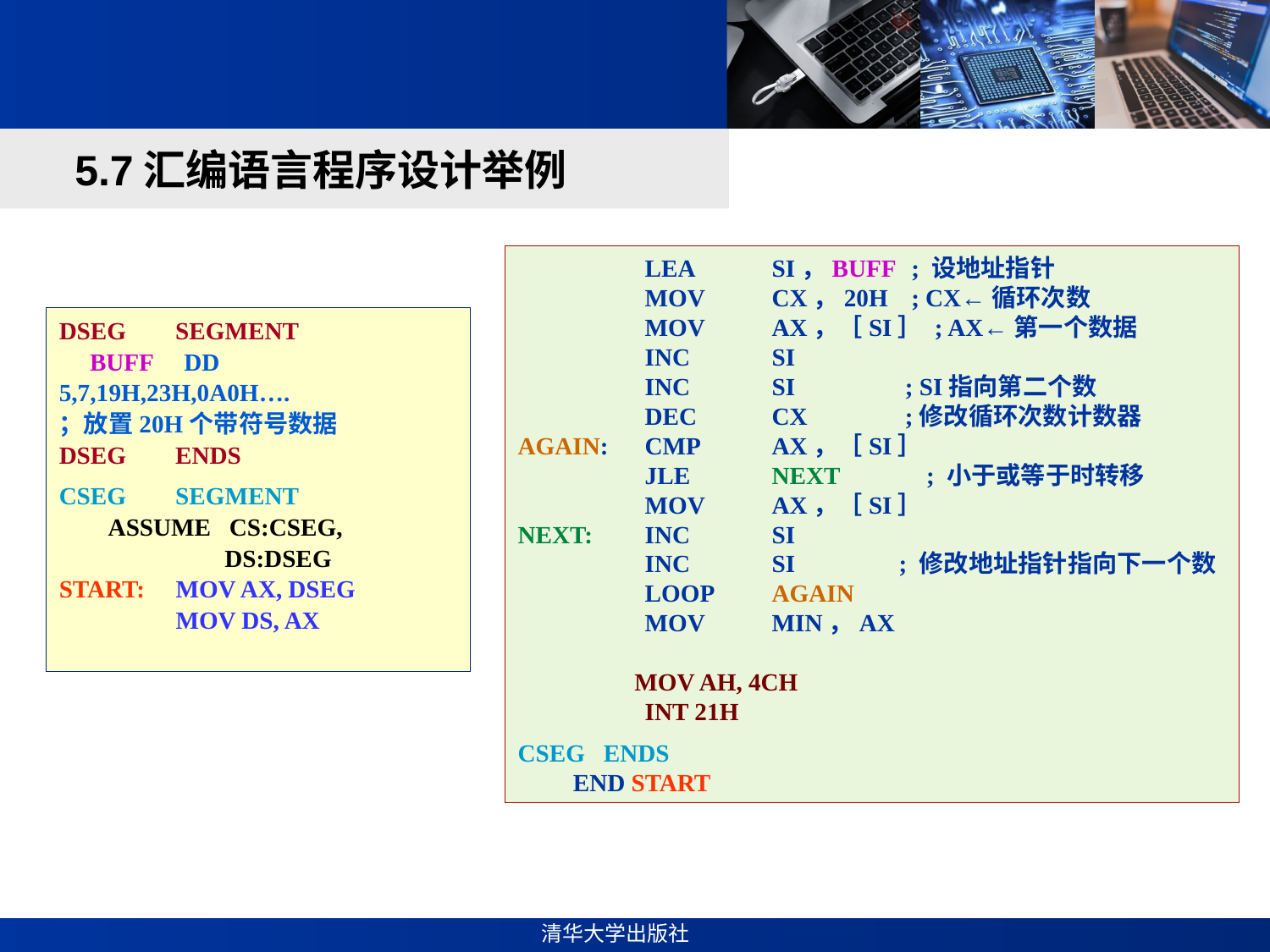

#
5.7汇编语言程序设计举例

	LEA	SI，BUFF	  ; 设地址指针
	MOV  	CX，20H	  ; CX←循环次数
	MOV	AX，［SI］ ; AX←第一个数据
	INC	SI
	INC	SI               	 ; SI指向第二个数
	DEC	CX	 ;修改循环次数计数器
AGAIN: 	CMP	AX，［SI］
	JLE	NEXT              ; 小于或等于时转移
	MOV	AX，［SI］
NEXT: 	INC	SI
	INC	SI               	; 修改地址指针指向下一个数
	LOOP	AGAIN
	MOV	MIN，AX

                   MOV AH, 4CH
        	INT 21H
CSEG   ENDS
         END START
DSEG        SEGMENT
     BUFF     DD  5,7,19H,23H,0A0H….
；放置20H个带符号数据
DSEG        ENDS
CSEG        SEGMENT
        ASSUME   CS:CSEG,
                           DS:DSEG
START:     MOV AX, DSEG
                   MOV DS, AX